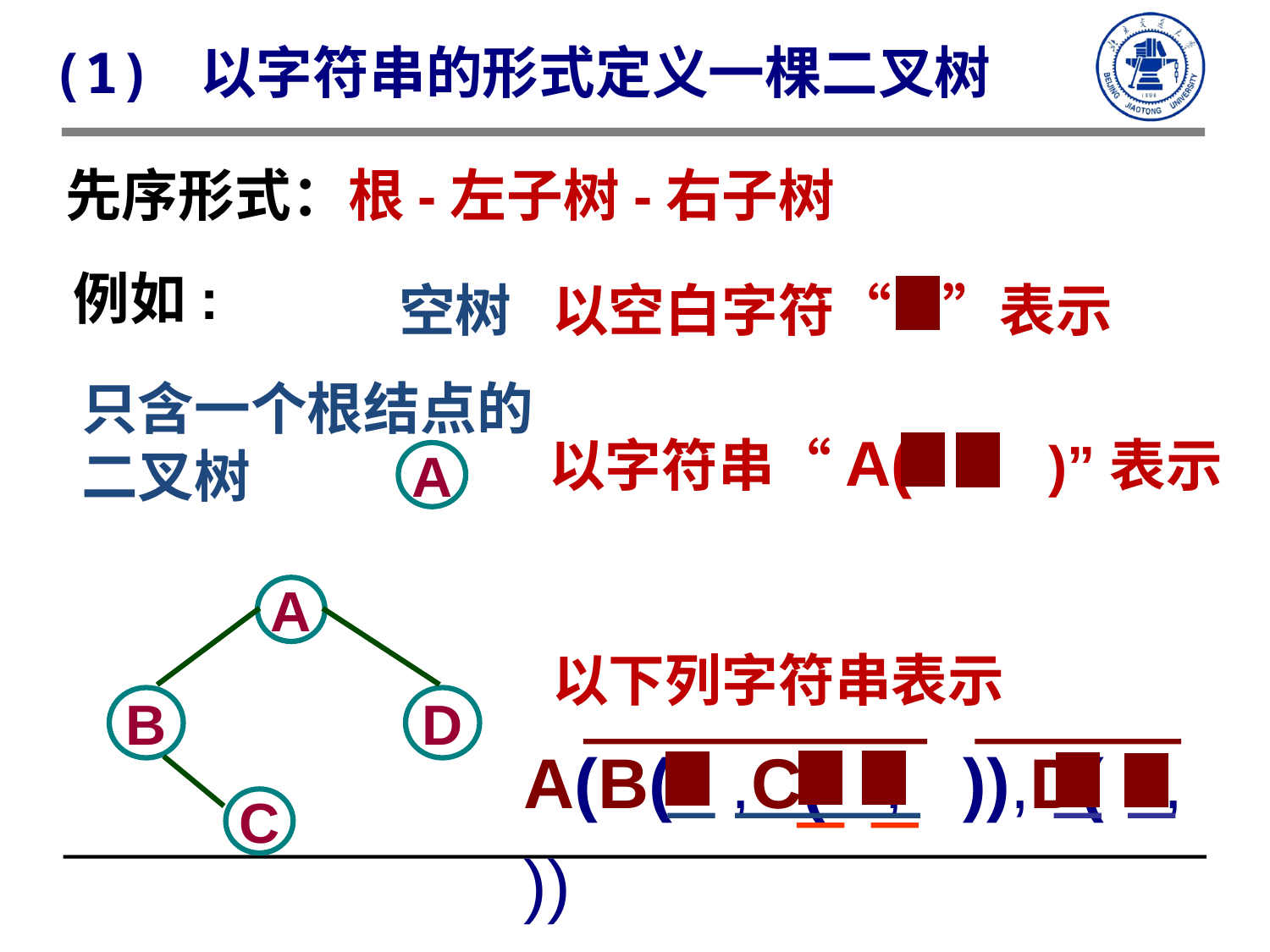

(1) 以字符串的形式定义一棵二叉树
先序形式：根-左子树-右子树
以空白字符“    ”表示
例如:
空树

只含一个根结点的二叉树
以字符串“A(        )”表示

A
A

B
D

C
以下列字符串表示
A(B(   ,C(   ,   )),D(   ,   ))